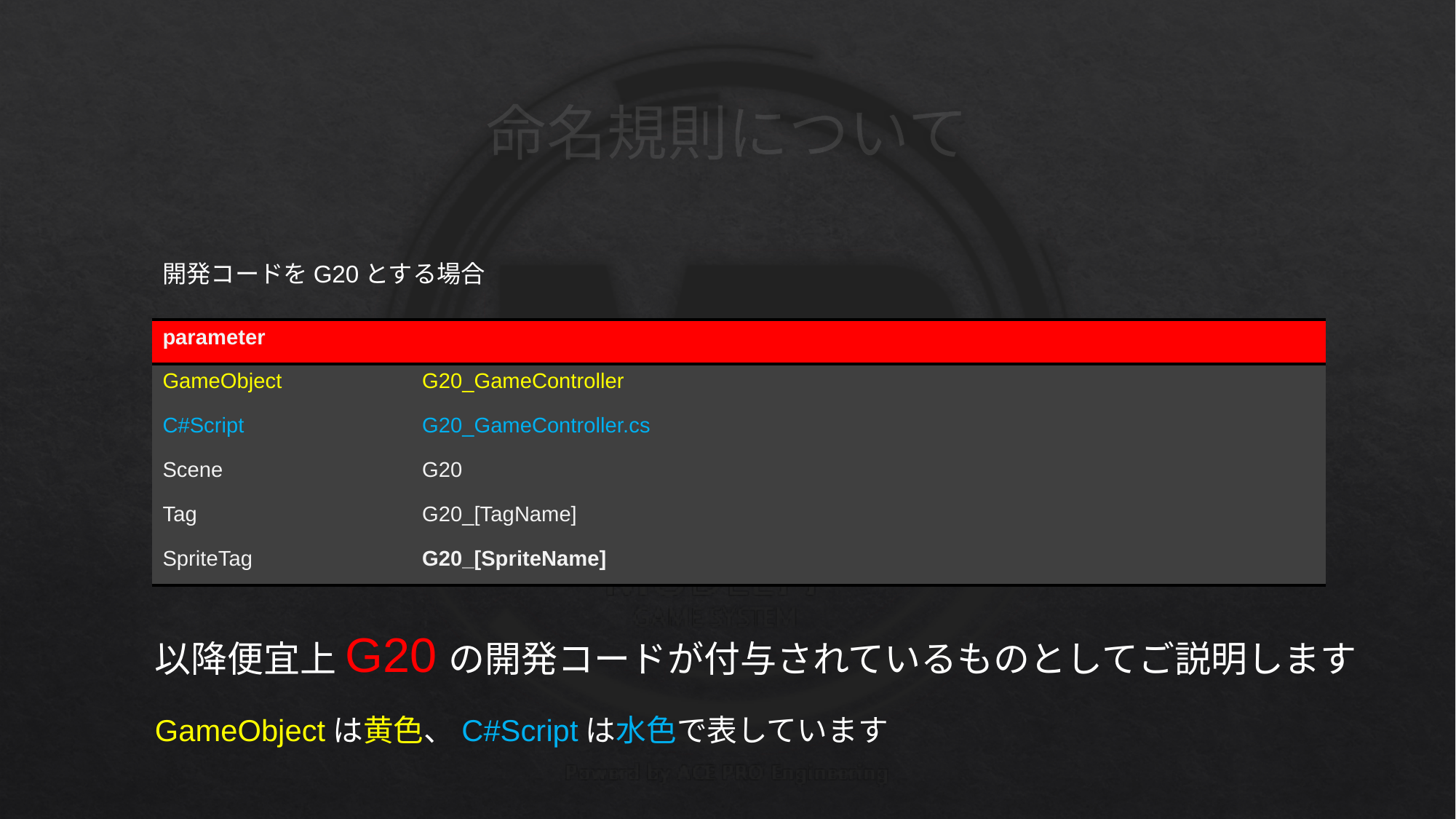

# 命名規則について

開発コードをG20とする場合
| parameter |  |
| --- | --- |
| GameObject | G20\_GameController |
| C#Script | G20\_GameController.cs |
| Scene | G20 |
| Tag | G20\_[TagName] |
| SpriteTag | G20\_[SpriteName] |
以降便宜上G20の開発コードが付与されているものとしてご説明します

GameObjectは黄色、C#Scriptは水色で表しています